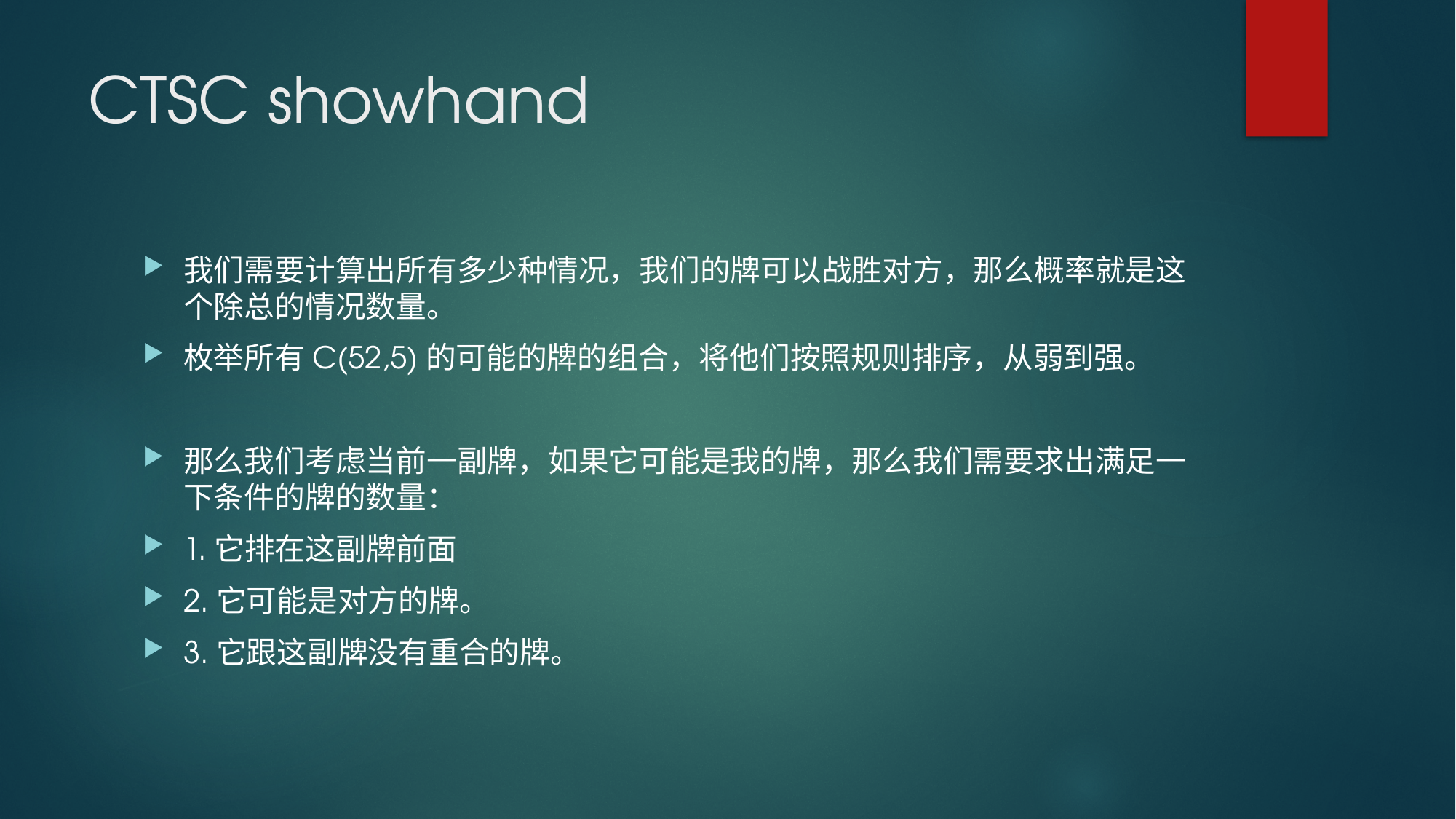

# CTSC showhand
我们需要计算出所有多少种情况，我们的牌可以战胜对方，那么概率就是这个除总的情况数量。
枚举所有C(52,5)的可能的牌的组合，将他们按照规则排序，从弱到强。

那么我们考虑当前一副牌，如果它可能是我的牌，那么我们需要求出满足一下条件的牌的数量：
1.它排在这副牌前面
2.它可能是对方的牌。
3.它跟这副牌没有重合的牌。